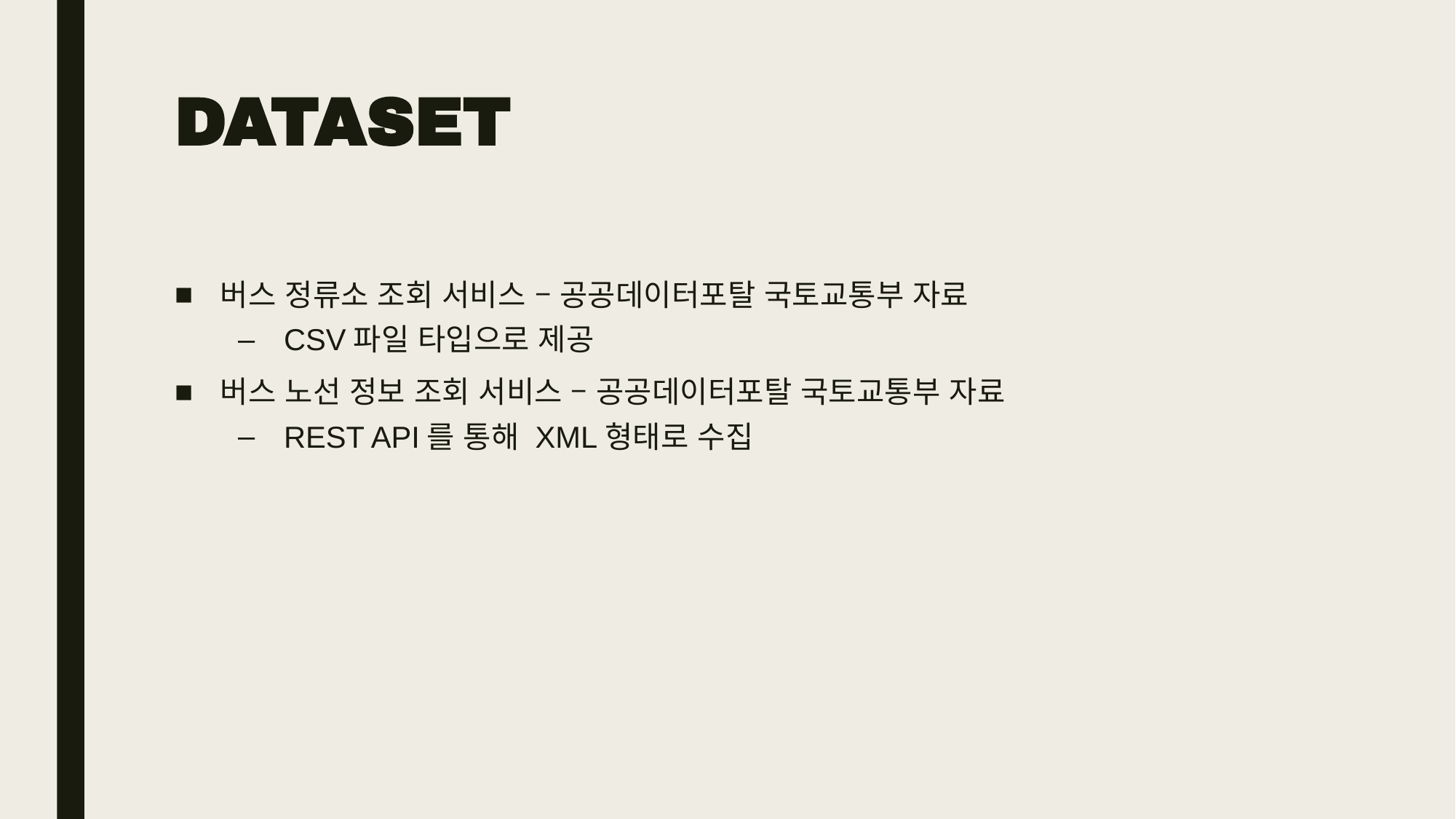

# DATASET
버스 정류소 조회 서비스 – 공공데이터포탈 국토교통부 자료
CSV파일 타입으로 제공
버스 노선 정보 조회 서비스 – 공공데이터포탈 국토교통부 자료
REST API를 통해 XML형태로 수집